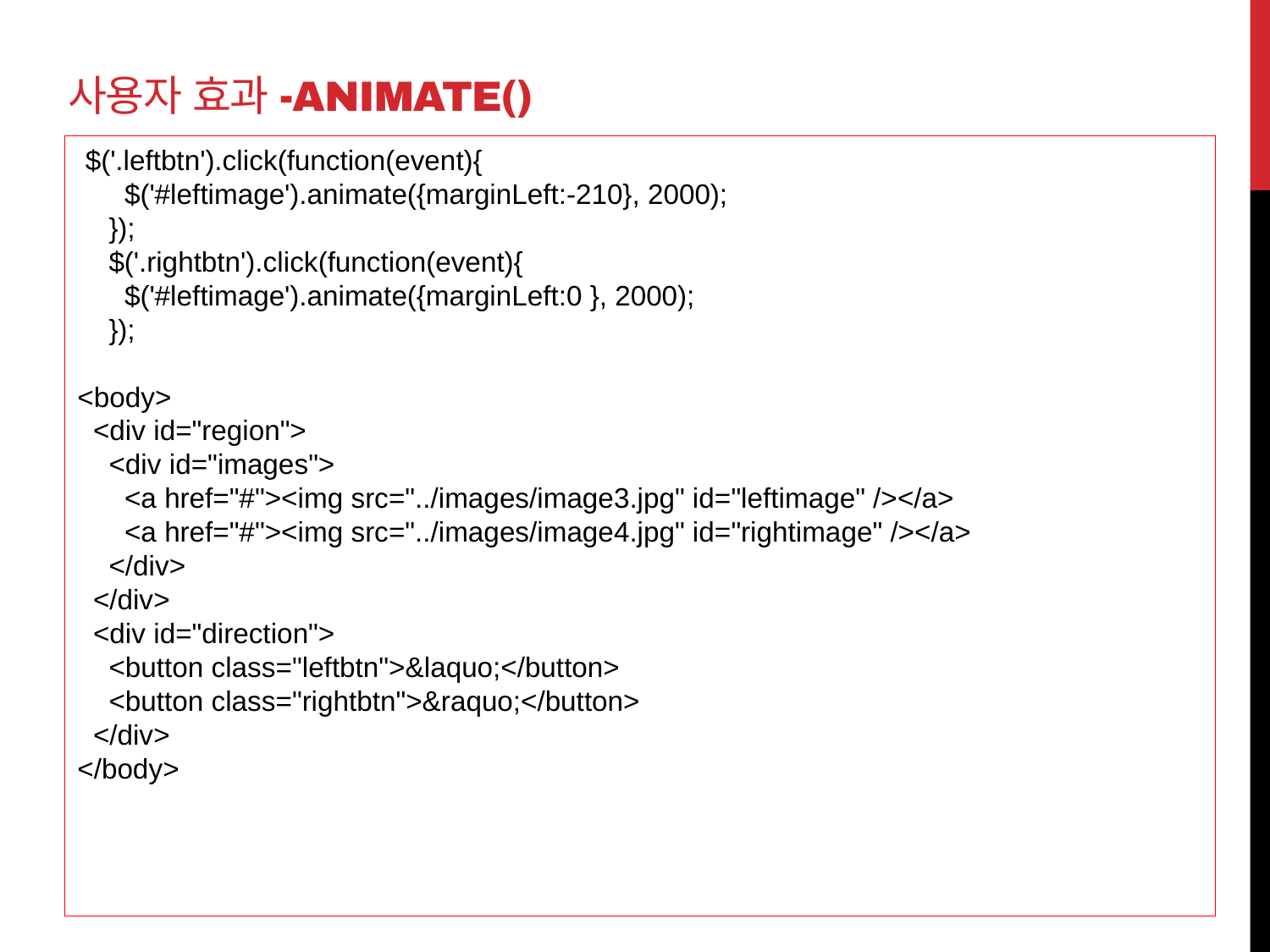

# 사용자 효과-animate()
 $('.leftbtn').click(function(event){
      $('#leftimage').animate({marginLeft:-210}, 2000);
    });
    $('.rightbtn').click(function(event){
      $('#leftimage').animate({marginLeft:0 }, 2000);
    });

<body>
  <div id="region">
    <div id="images">
      <a href="#"><img src="../images/image3.jpg" id="leftimage" /></a>
      <a href="#"><img src="../images/image4.jpg" id="rightimage" /></a>
    </div>
  </div>
  <div id="direction">
    <button class="leftbtn">&laquo;</button>
    <button class="rightbtn">&raquo;</button>
  </div>
</body>